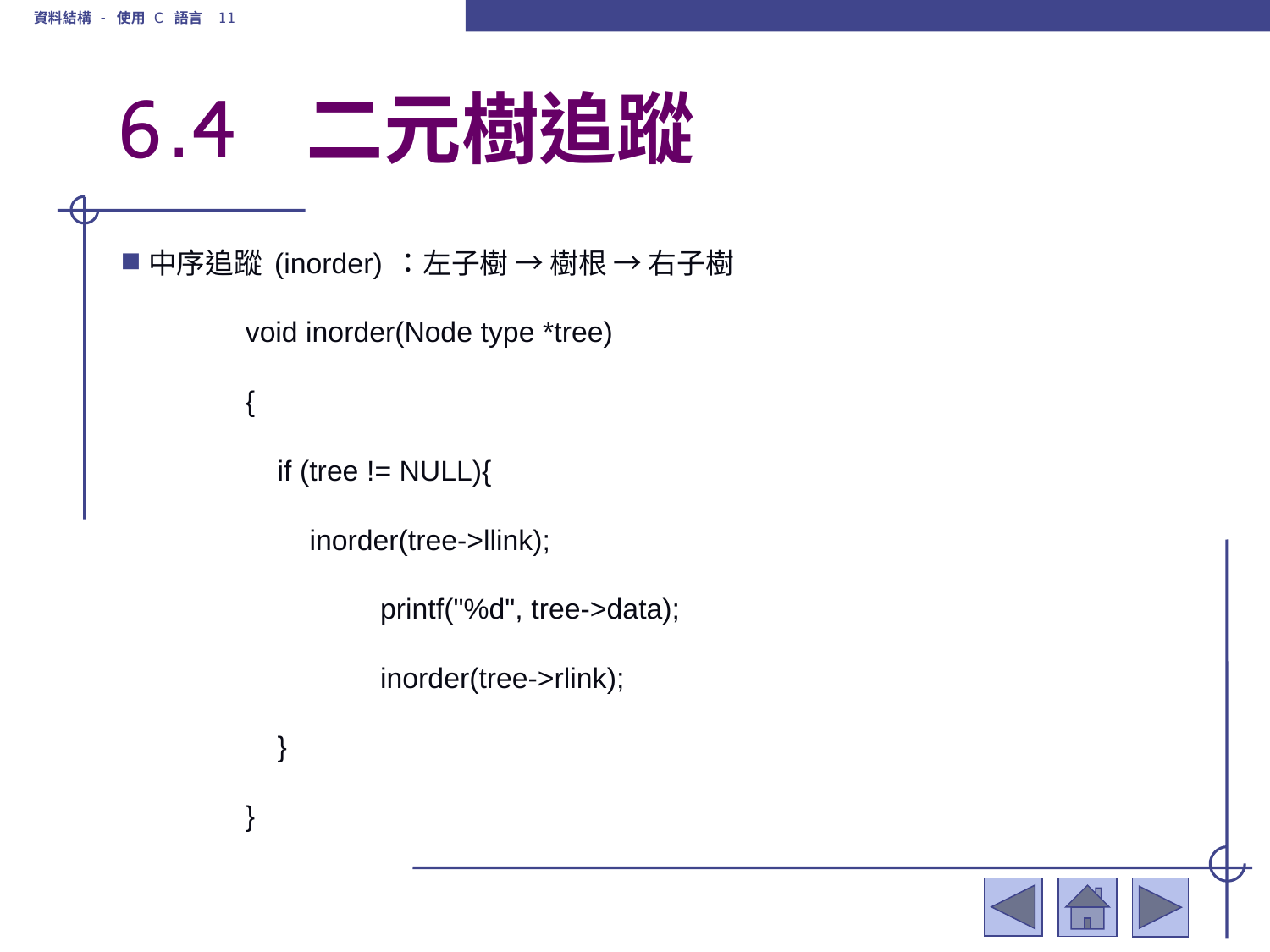

資料結構 - 使用 C 語言   11
# 6.4  二元樹追蹤
中序追蹤(inorder)：左子樹 → 樹根 → 右子樹
	void inorder(Node type *tree)
	{
	    if (tree != NULL){
   	        inorder(tree->llink);
		 printf("%d", tree->data);
		 inorder(tree->rlink);
	    }
	}